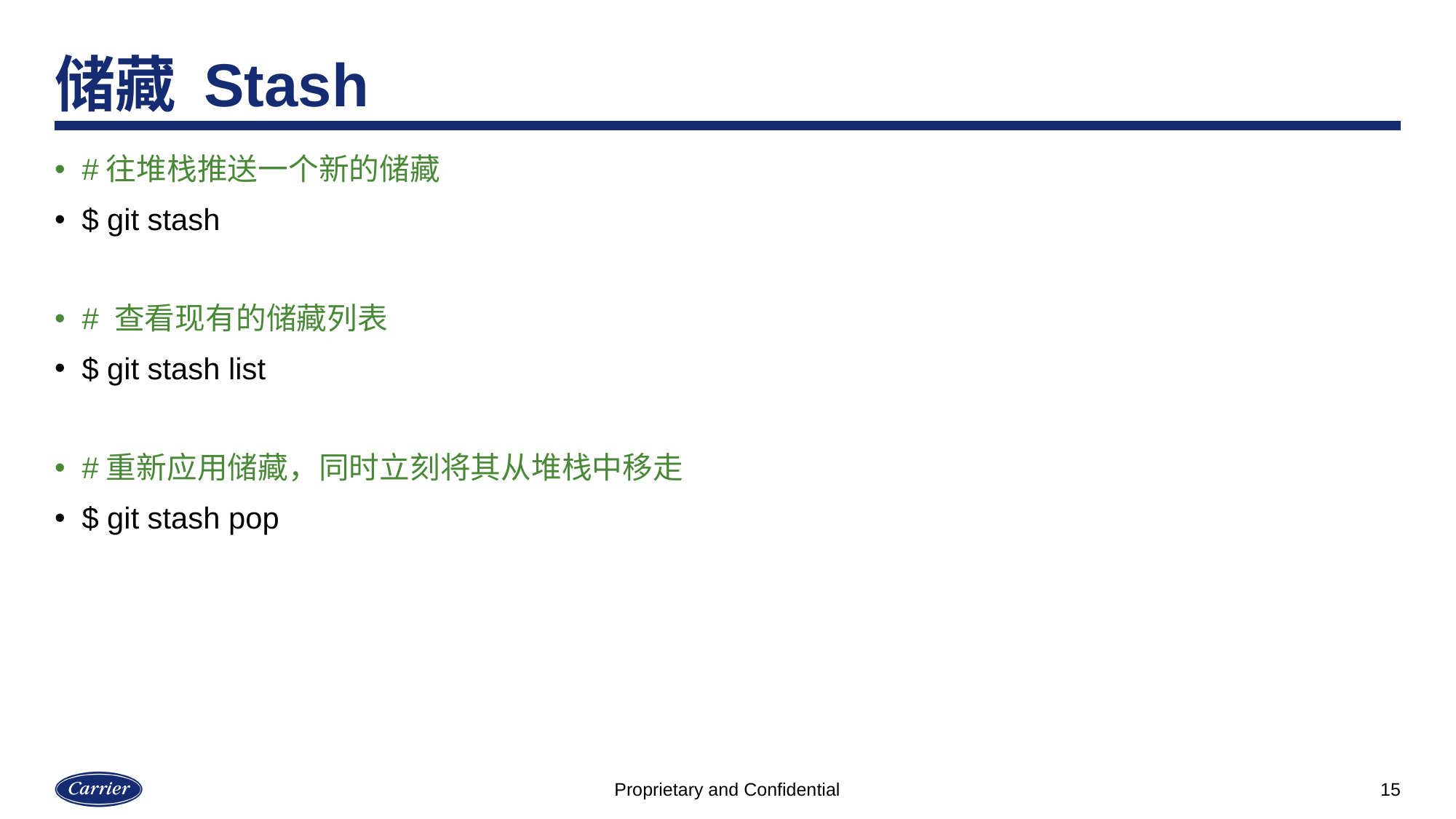

# 储藏 Stash
#往堆栈推送一个新的储藏
$ git stash

# 查看现有的储藏列表
$ git stash list

#重新应用储藏，同时立刻将其从堆栈中移走
$ git stash pop

15